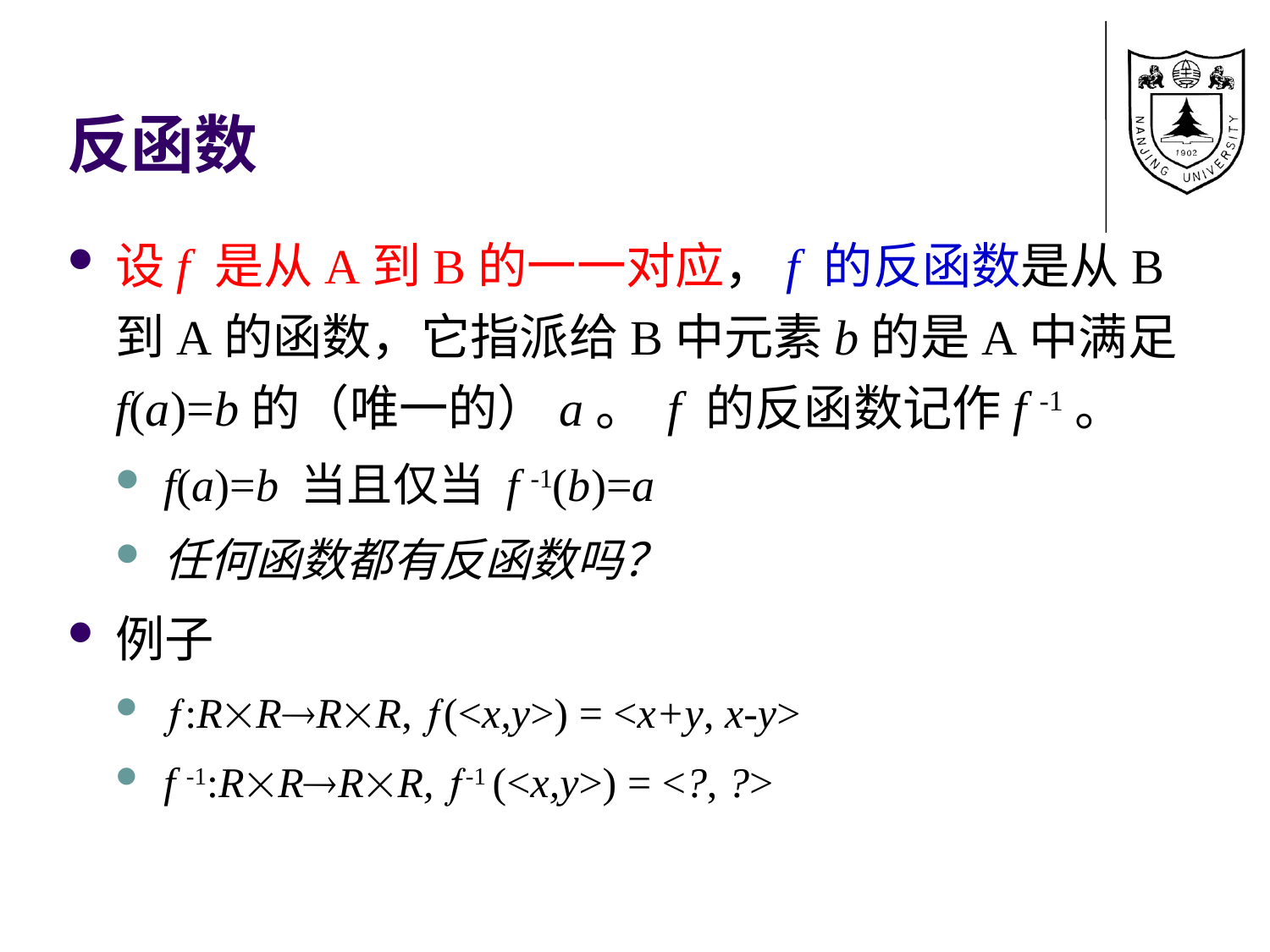

# 反函数
设f 是从A到B的一一对应，f 的反函数是从B到A的函数，它指派给B中元素b的是A中满足f(a)=b的（唯一的）a。 f 的反函数记作f -1。
f(a)=b 当且仅当 f -1(b)=a
任何函数都有反函数吗？
例子
ƒ:R×R→R×R, ƒ(<x,y>) = <x+y, x-y>
f -1:R×R→R×R, ƒ-1 (<x,y>) = <?, ?>